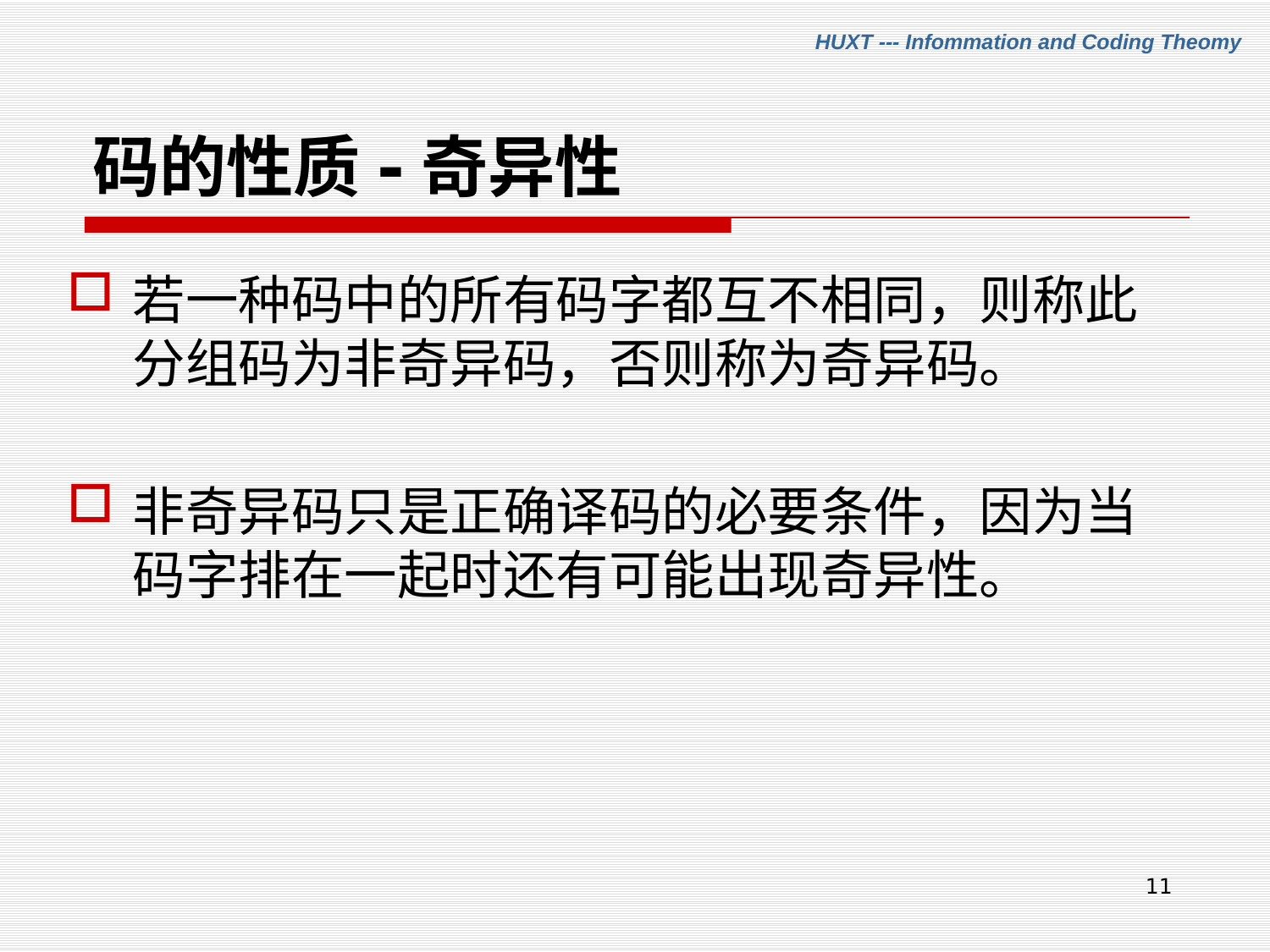

# 码的性质-奇异性

若一种码中的所有码字都互不相同，则称此分组码为非奇异码，否则称为奇异码。

非奇异码只是正确译码的必要条件，因为当码字排在一起时还有可能出现奇异性。
11